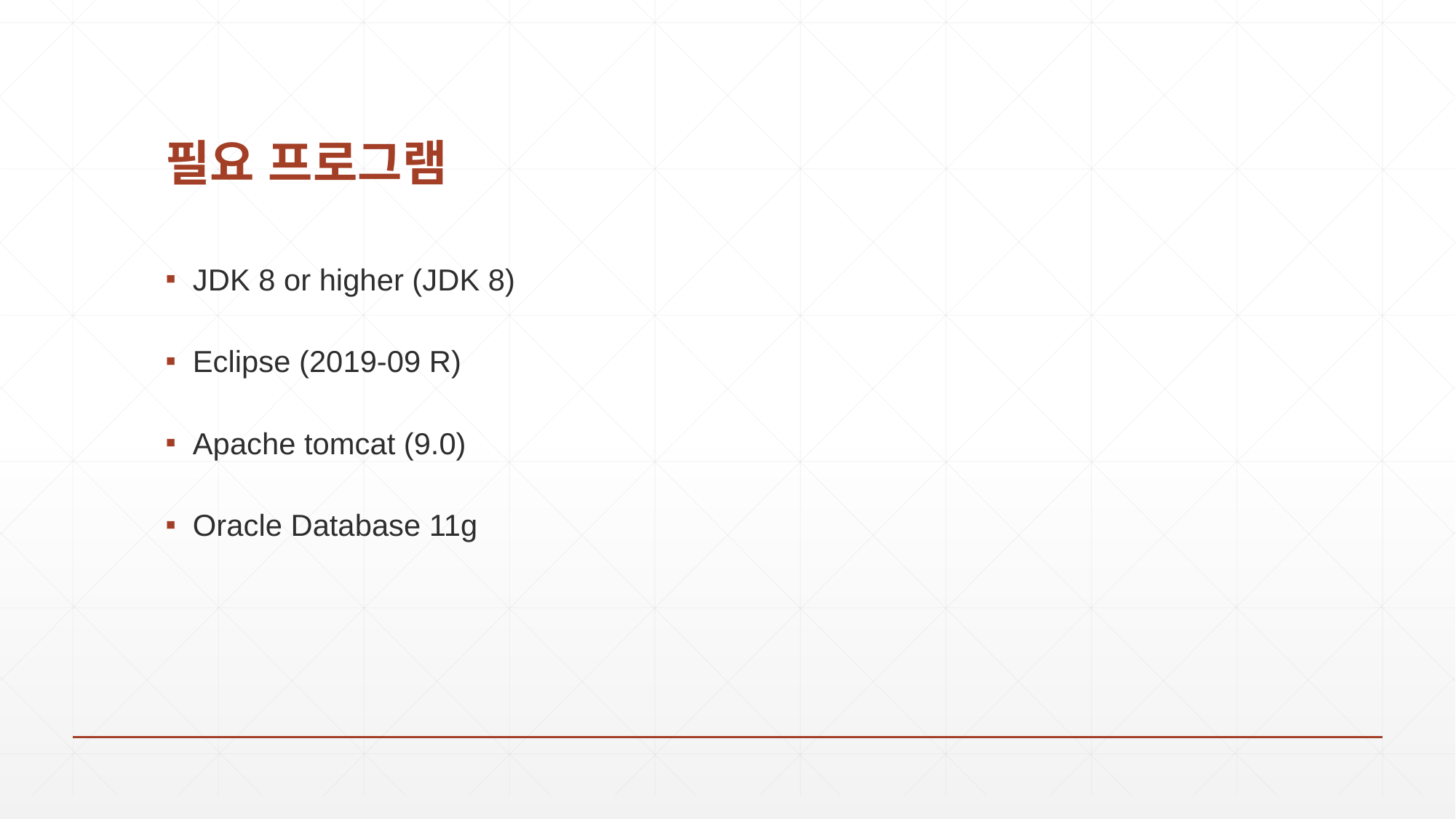

# 필요 프로그램
JDK 8 or higher (JDK 8)
Eclipse (2019-09 R)
Apache tomcat (9.0)
Oracle Database 11g